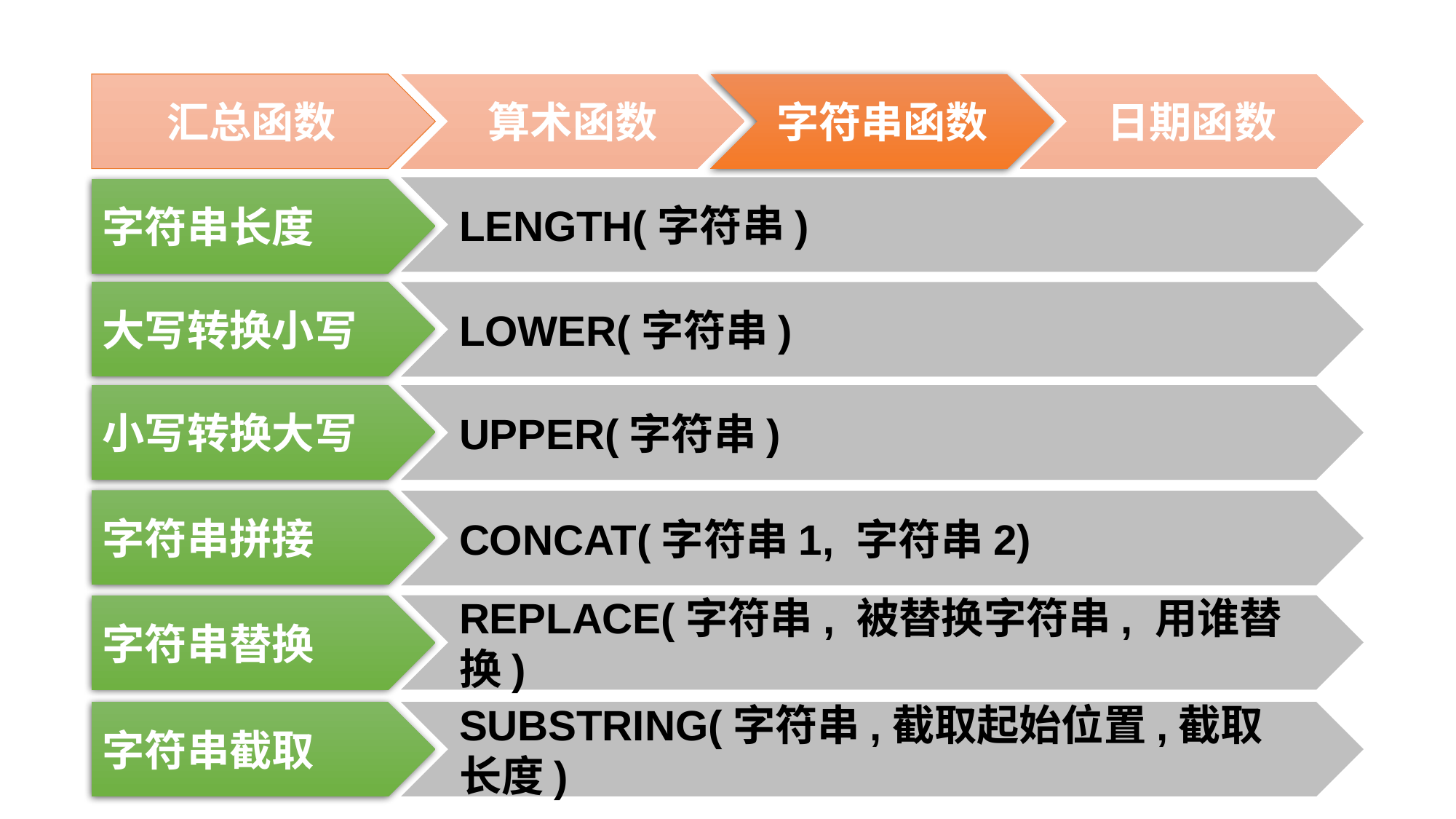

汇总函数
算术函数
字符串函数
日期函数
LENGTH(字符串)
字符串长度
大写转换小写
LOWER(字符串)
小写转换大写
UPPER(字符串)
字符串拼接
CONCAT(字符串1, 字符串2)
REPLACE(字符串, 被替换字符串, 用谁替换)
字符串替换
字符串截取
SUBSTRING(字符串,截取起始位置,截取长度)